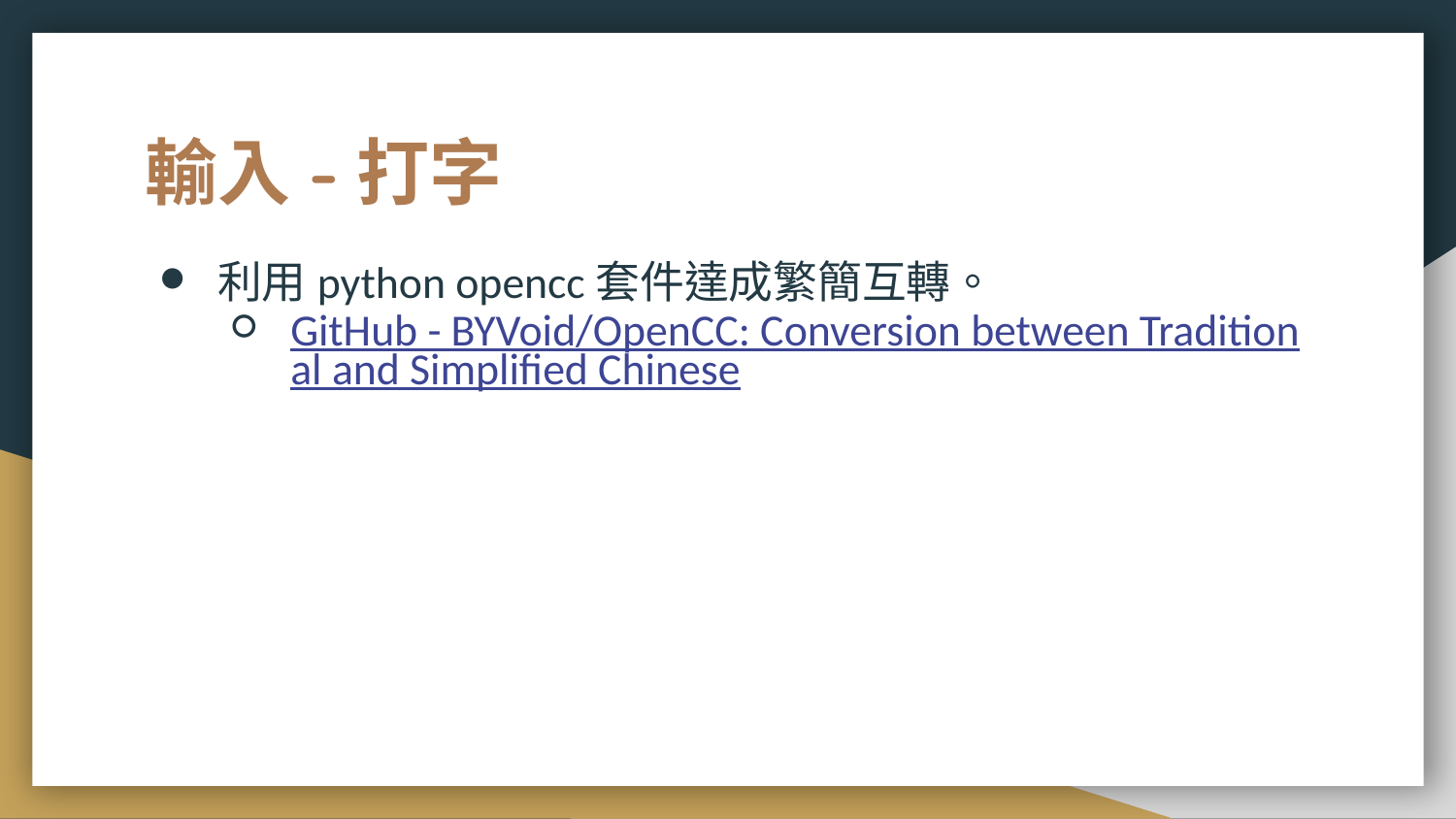

# 輸入-打字
利用python opencc套件達成繁簡互轉。
GitHub - BYVoid/OpenCC: Conversion between Traditional and Simplified Chinese